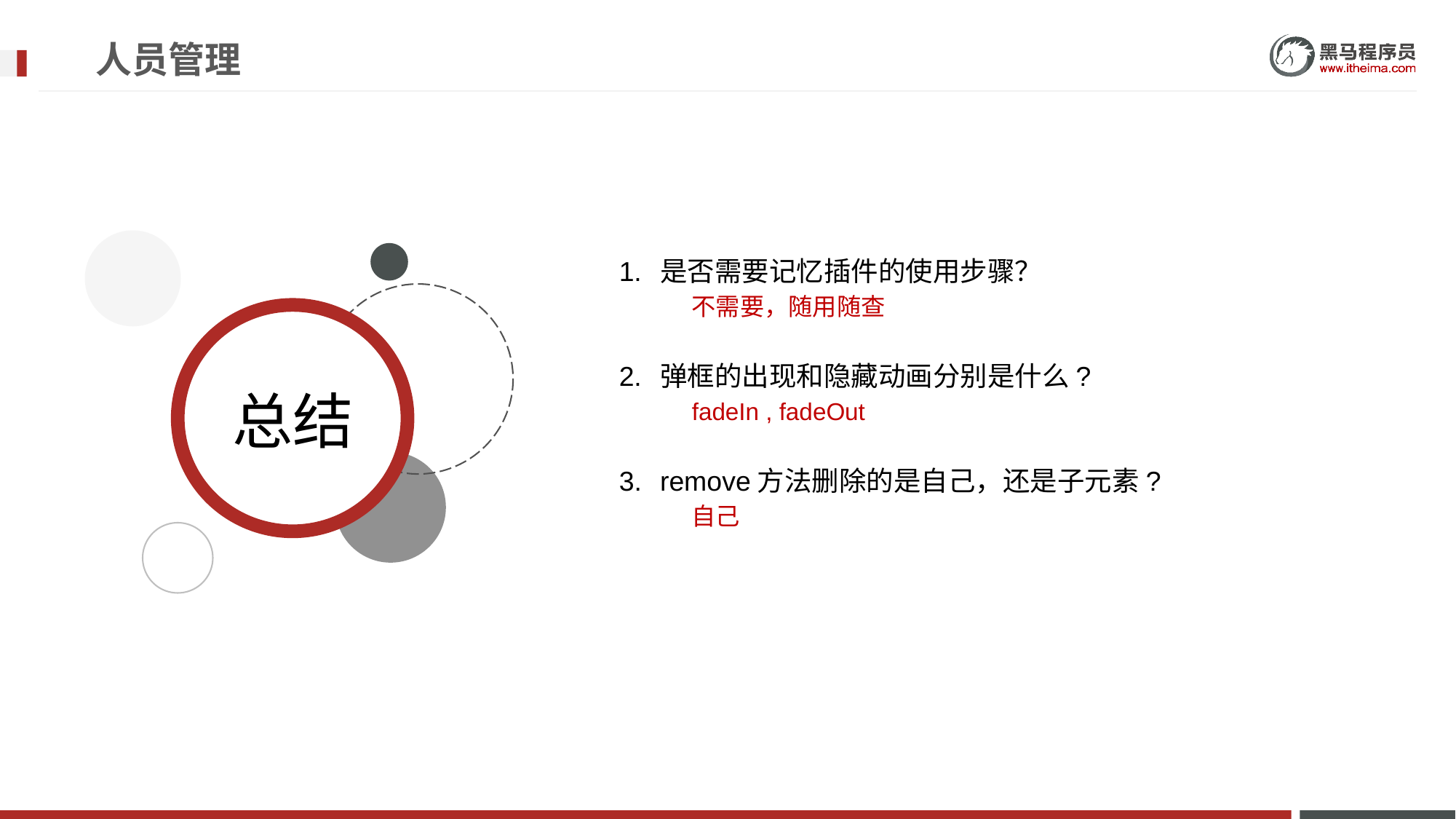

# 人员管理
是否需要记忆插件的使用步骤？
不需要，随用随查
弹框的出现和隐藏动画分别是什么?
fadeIn , fadeOut
remove方法删除的是自己，还是子元素?
自己